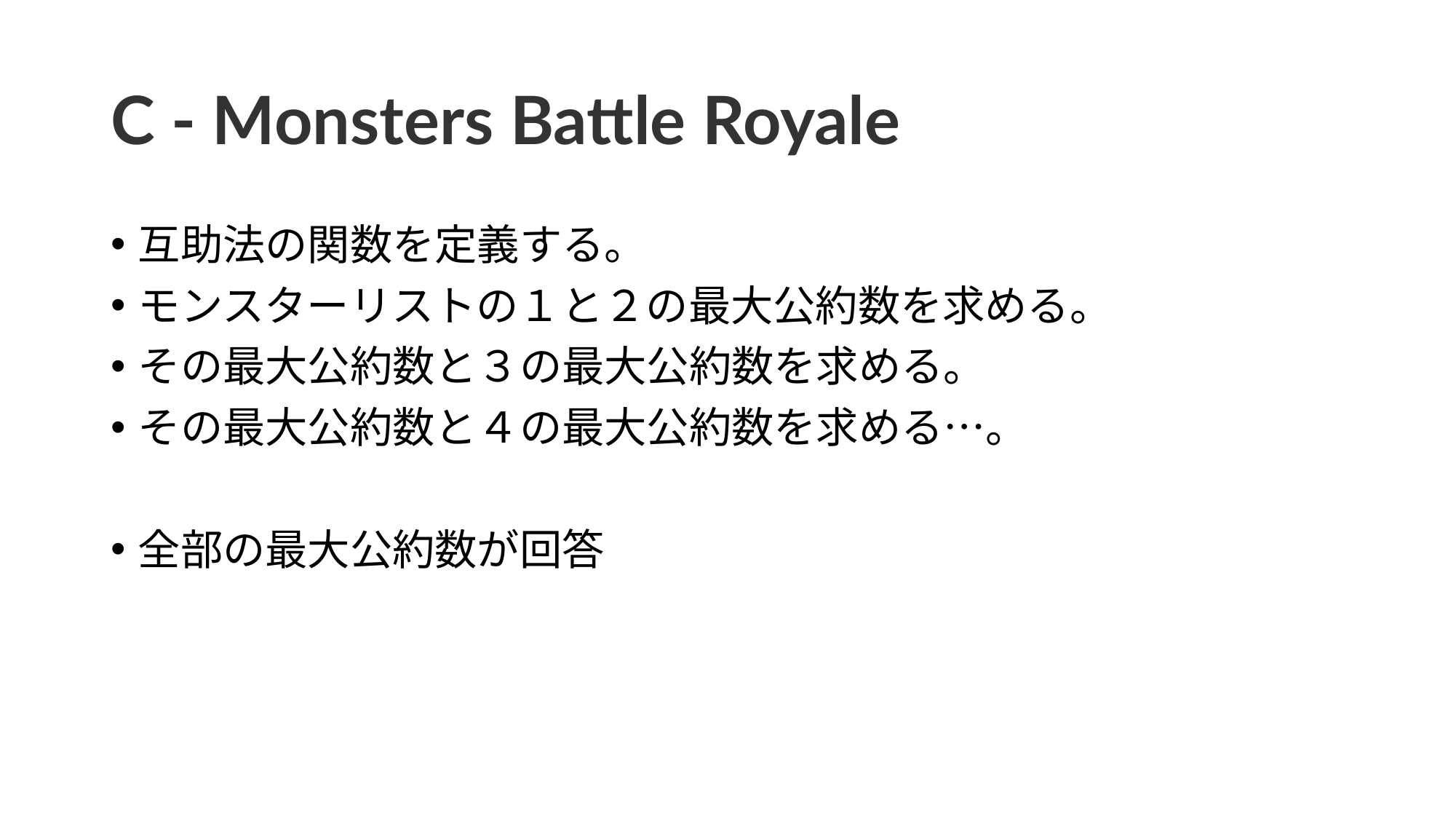

# C - Monsters Battle Royale
互助法の関数を定義する。
モンスターリストの１と２の最大公約数を求める。
その最大公約数と３の最大公約数を求める。
その最大公約数と４の最大公約数を求める…。

全部の最大公約数が回答